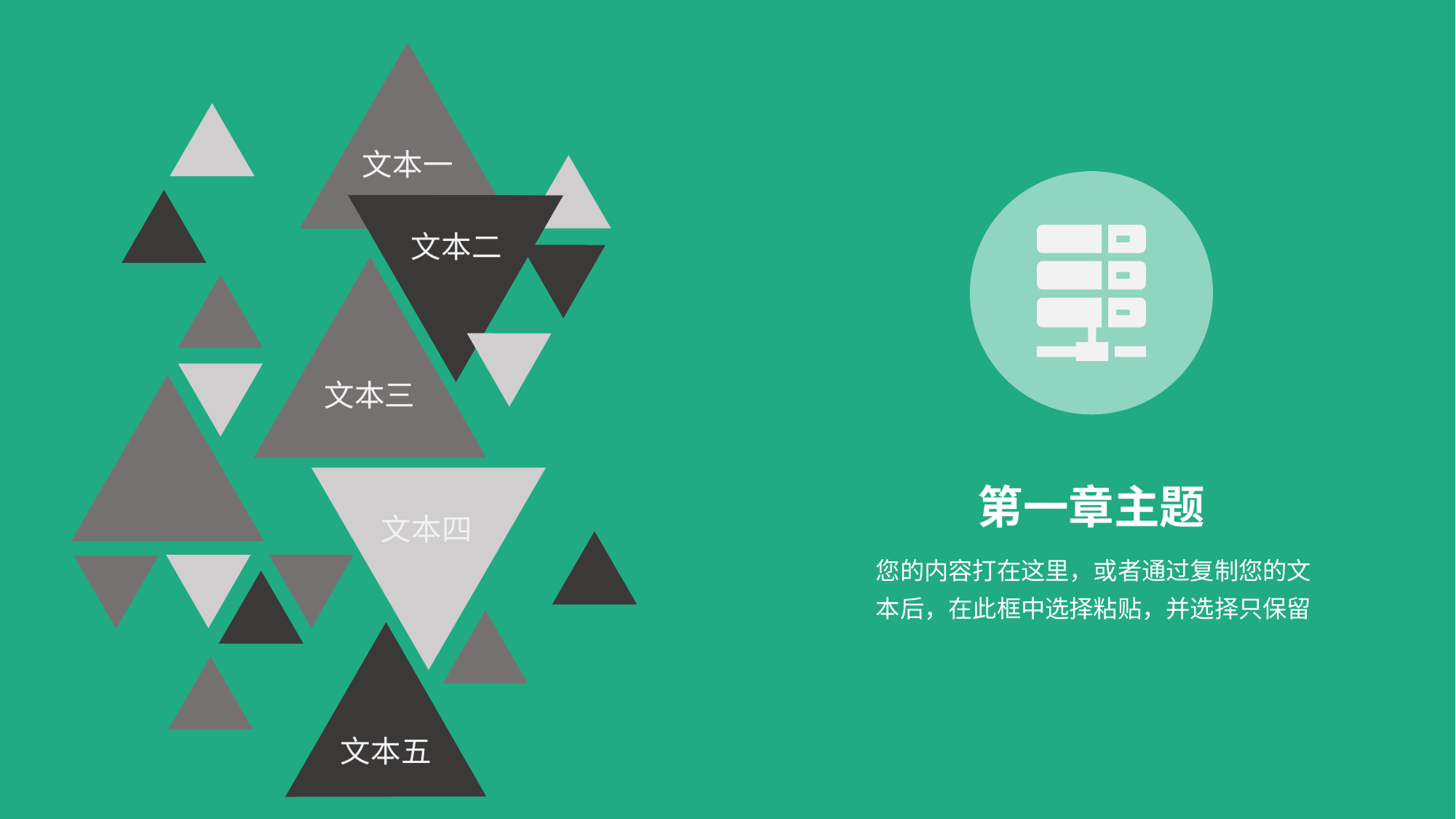

文本一

文本二

文本三

第一章主题
文本四

您的内容打在这里，或者通过复制您的文本后，在此框中选择粘贴，并选择只保留

文本五